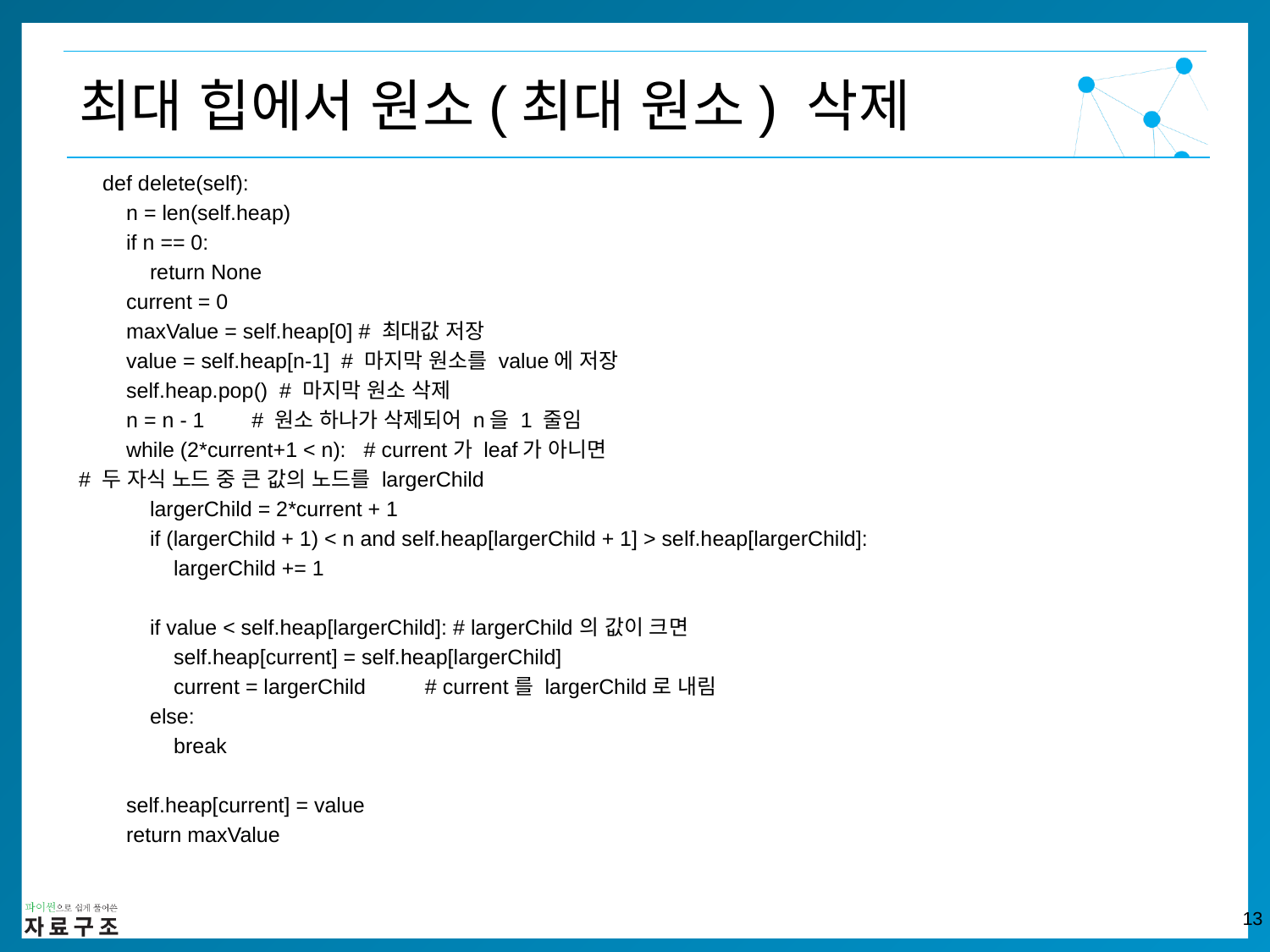

최대 힙에서 원소(최대 원소) 삭제
    def delete(self):
        n = len(self.heap)
        if n == 0:
            return None
        current = 0
        maxValue = self.heap[0] # 최대값 저장
        value = self.heap[n-1]  # 마지막 원소를 value에 저장
        self.heap.pop()  # 마지막 원소 삭제
        n = n - 1        # 원소 하나가 삭제되어 n을 1 줄임
        while (2*current+1 < n):   # current가 leaf가 아니면
# 두 자식 노드 중 큰 값의 노드를 largerChild
            largerChild = 2*current + 1
            if (largerChild + 1) < n and self.heap[largerChild + 1] > self.heap[largerChild]:
                largerChild += 1

            if value < self.heap[largerChild]: # largerChild의 값이 크면
                self.heap[current] = self.heap[largerChild]
                current = largerChild          # current를 largerChild로 내림
            else:
                break

        self.heap[current] = value
        return maxValue